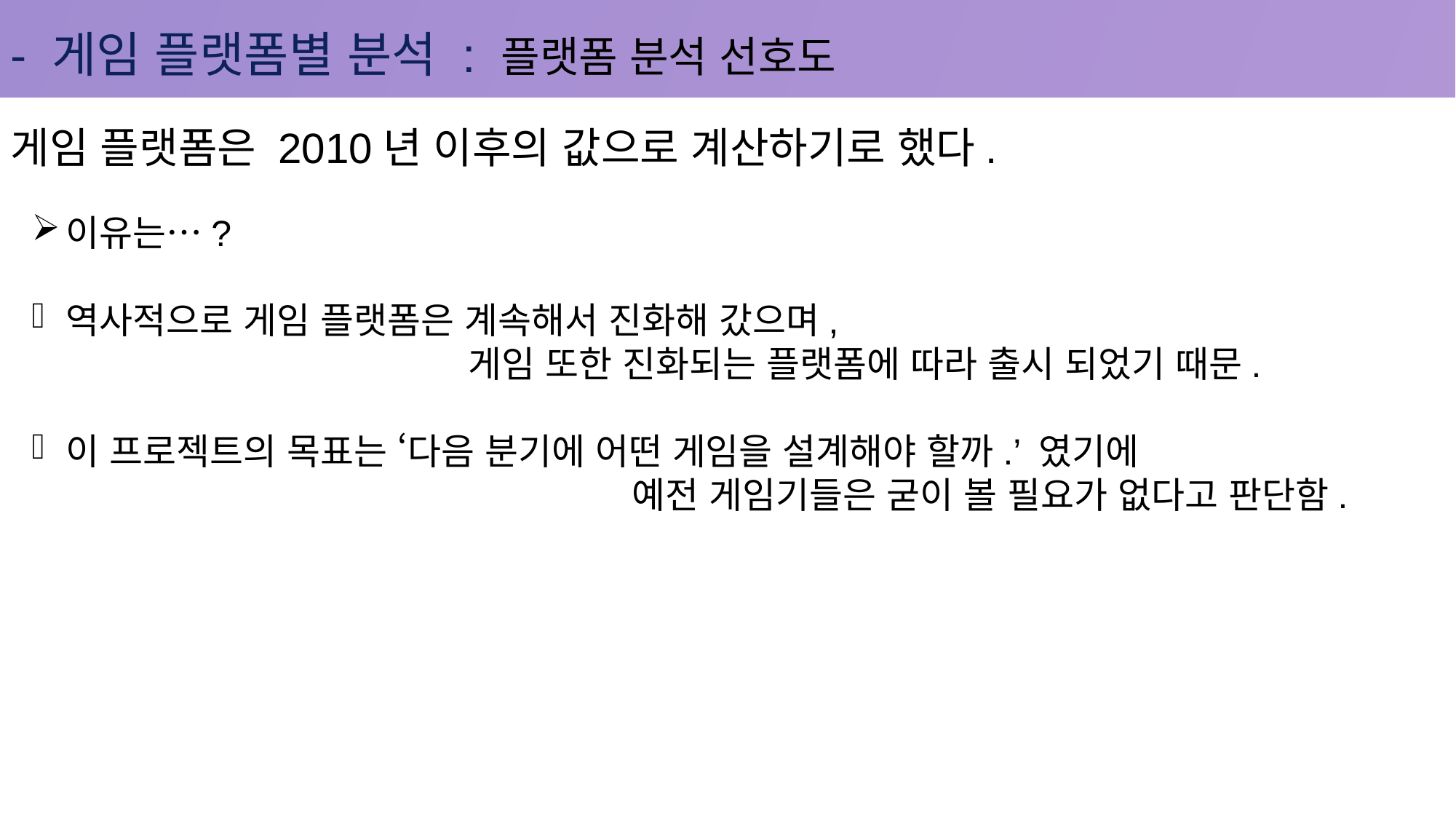

- 게임 플랫폼별 분석 : 플랫폼 분석 선호도
게임 플랫폼은 2010년 이후의 값으로 계산하기로 했다.
이유는…?

역사적으로 게임 플랫폼은 계속해서 진화해 갔으며,
		게임 또한 진화되는 플랫폼에 따라 출시 되었기 때문.

이 프로젝트의 목표는 ‘다음 분기에 어떤 게임을 설계해야 할까.’ 였기에
				예전 게임기들은 굳이 볼 필요가 없다고 판단함.